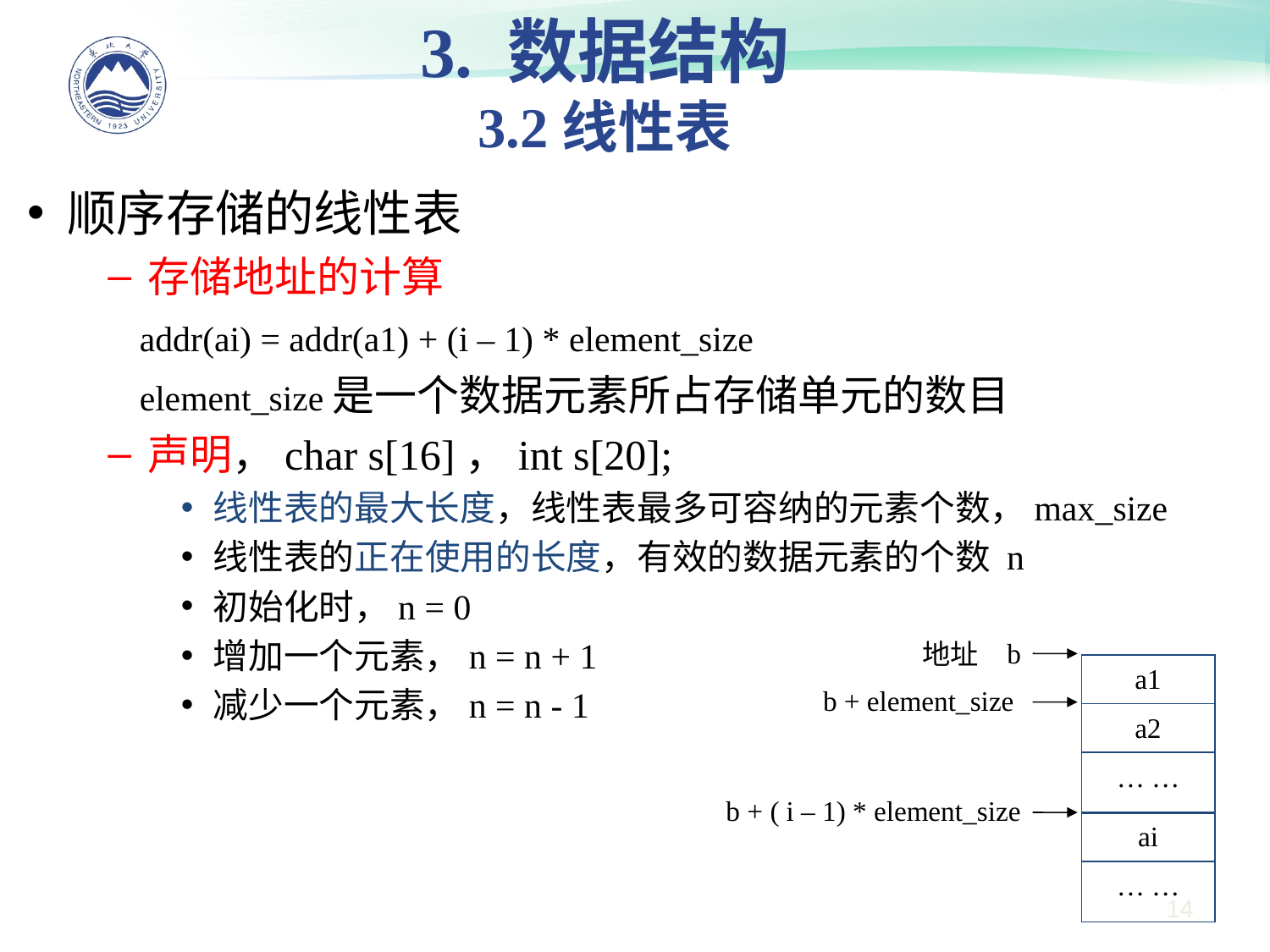

3. 数据结构
3.2线性表
顺序存储的线性表
存储地址的计算
   addr(ai) = addr(a1) + (i – 1) * element_size
   element_size是一个数据元素所占存储单元的数目
声明，char s[16]，int s[20];
线性表的最大长度，线性表最多可容纳的元素个数，max_size
线性表的正在使用的长度，有效的数据元素的个数 n
初始化时，n = 0
增加一个元素，n = n + 1
减少一个元素，n = n - 1
b
地址

a1
b + element_size

a2
… …
b + ( i – 1) * element_size

ai
… …
14